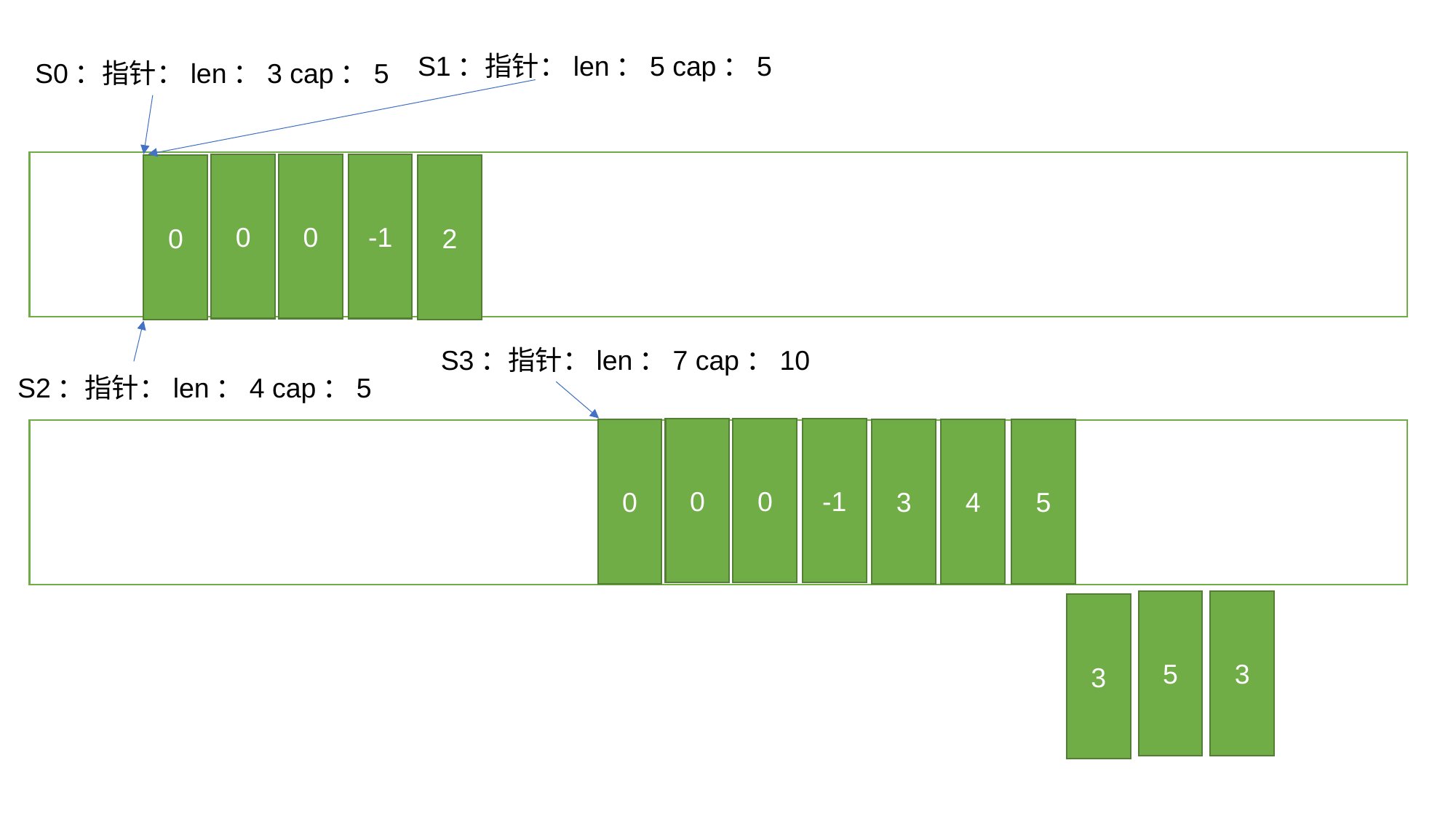

S1：指针：len：5 cap：5
S0：指针：len：3 cap：5

-1
0
0
0
2
S3：指针：len：7 cap：10
S2：指针：len：4 cap：5
-1
0
0
0
3
4
5

5
3
3